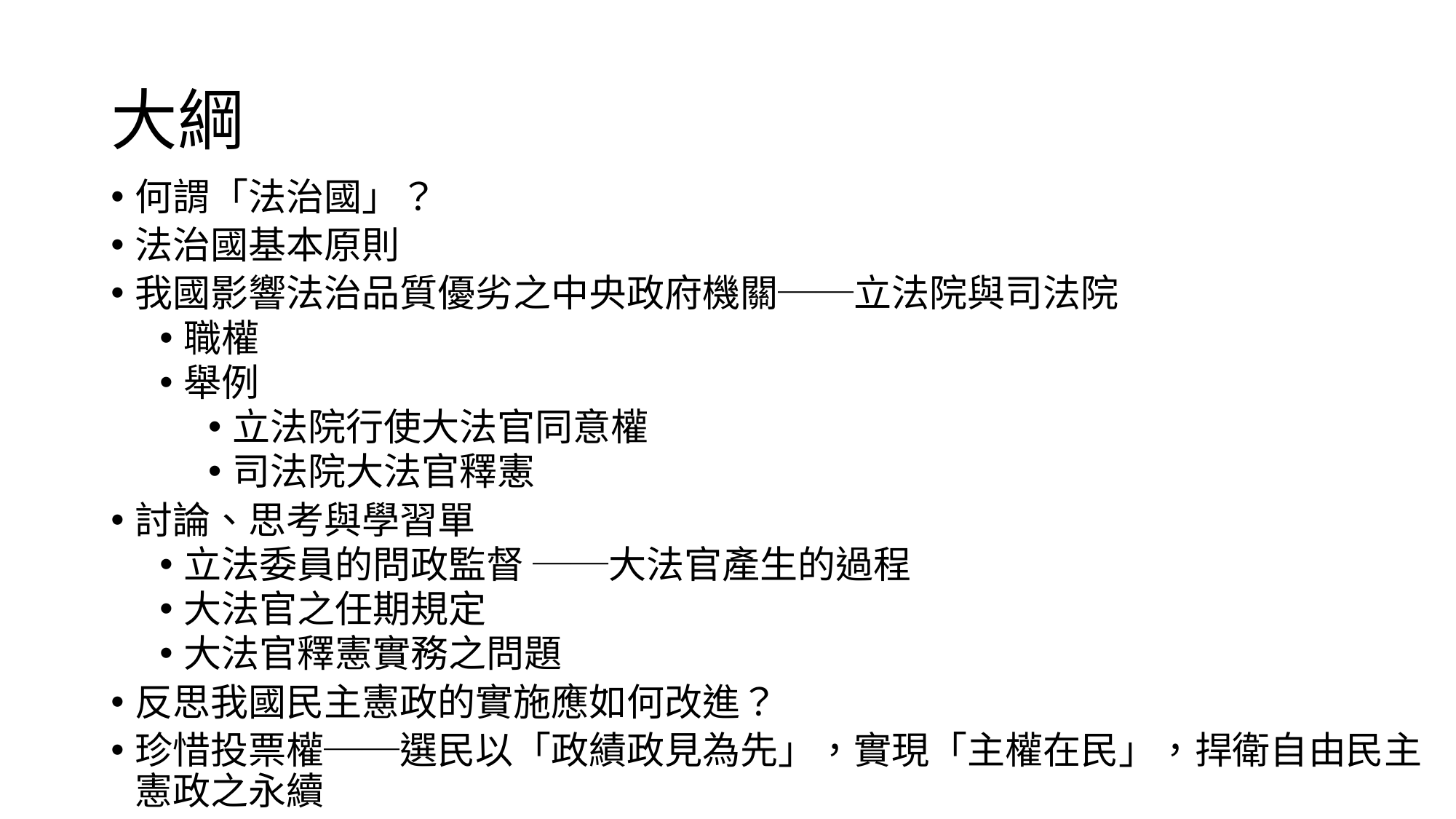

# 大綱
何謂「法治國」？
法治國基本原則
我國影響法治品質優劣之中央政府機關──立法院與司法院
職權
舉例
立法院行使大法官同意權
司法院大法官釋憲
討論、思考與學習單
立法委員的問政監督 ──大法官產生的過程
大法官之任期規定
大法官釋憲實務之問題
反思我國民主憲政的實施應如何改進？
珍惜投票權──選民以「政績政見為先」，實現「主權在民」，捍衛自由民主憲政之永續